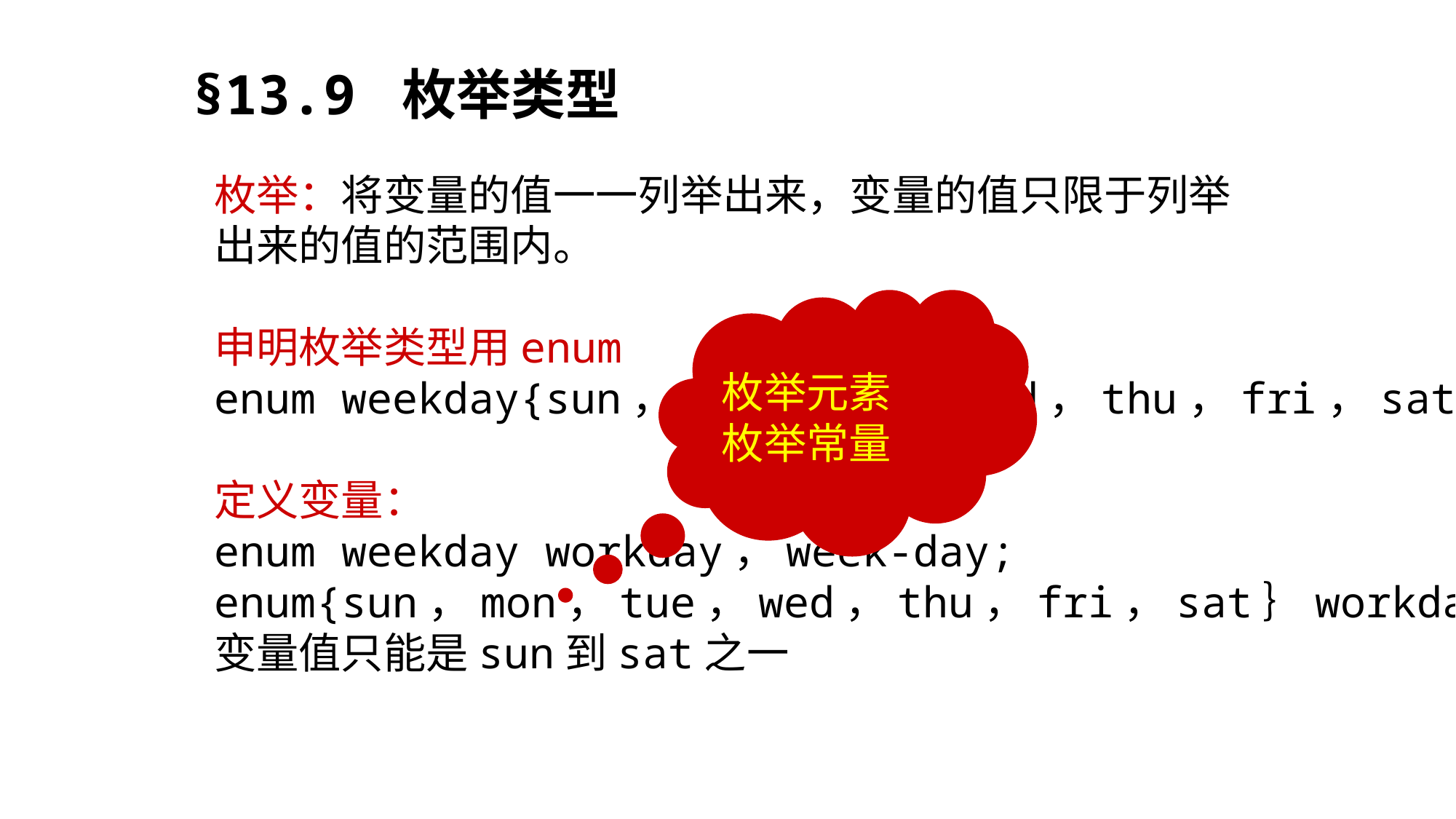

§13.9 枚举类型
枚举：将变量的值一一列举出来，变量的值只限于列举
出来的值的范围内。

申明枚举类型用enum
enum weekday{sun，mon，tue，wed，thu，fri，sat};

定义变量：
enum weekday workday，week-day;
enum{sun，mon，tue，wed，thu，fri，sat｝workday；
变量值只能是sun到sat之一

枚举元素
枚举常量